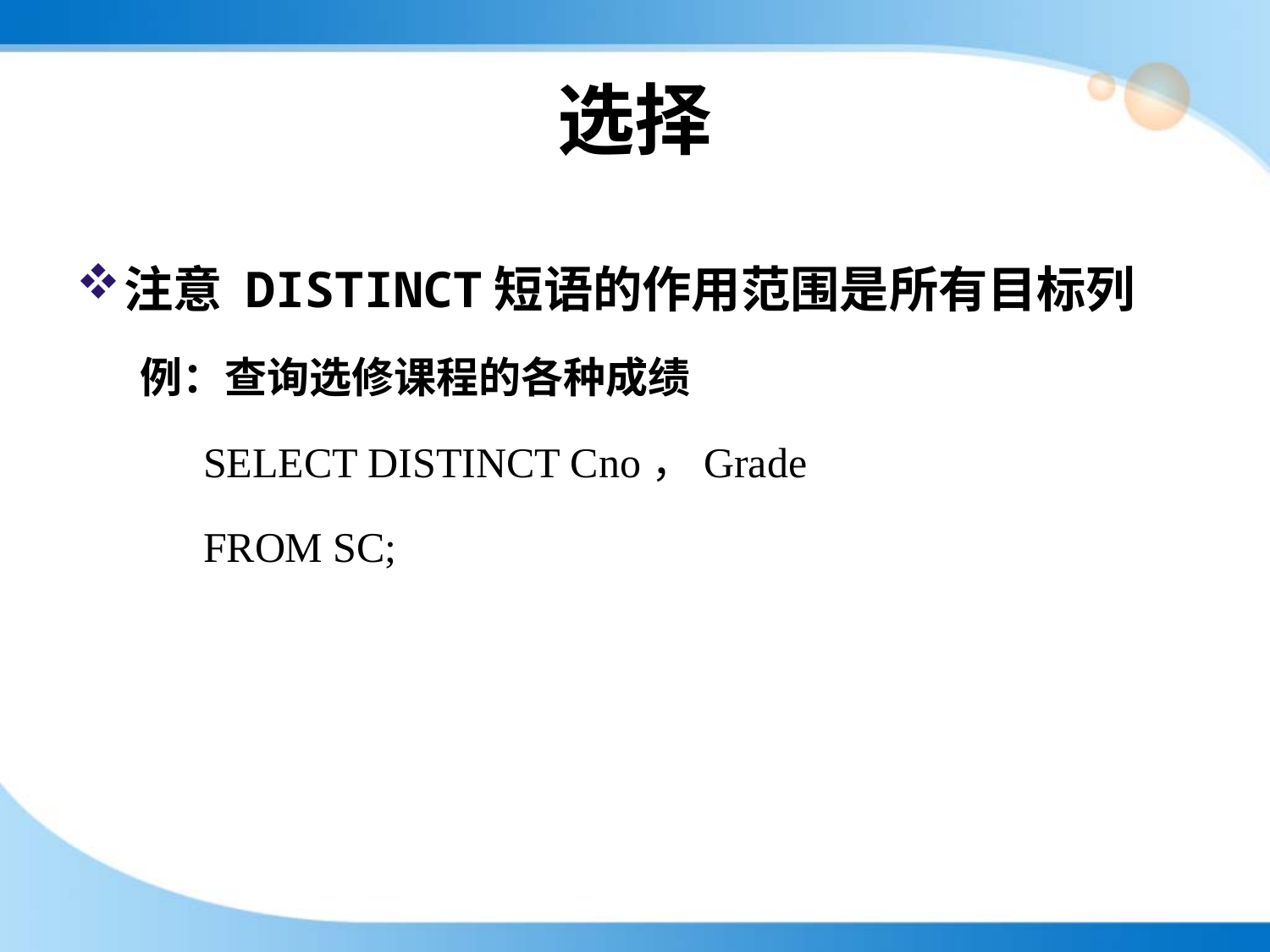

# 选择
注意 DISTINCT短语的作用范围是所有目标列
例：查询选修课程的各种成绩
      SELECT DISTINCT Cno，Grade
            FROM SC;